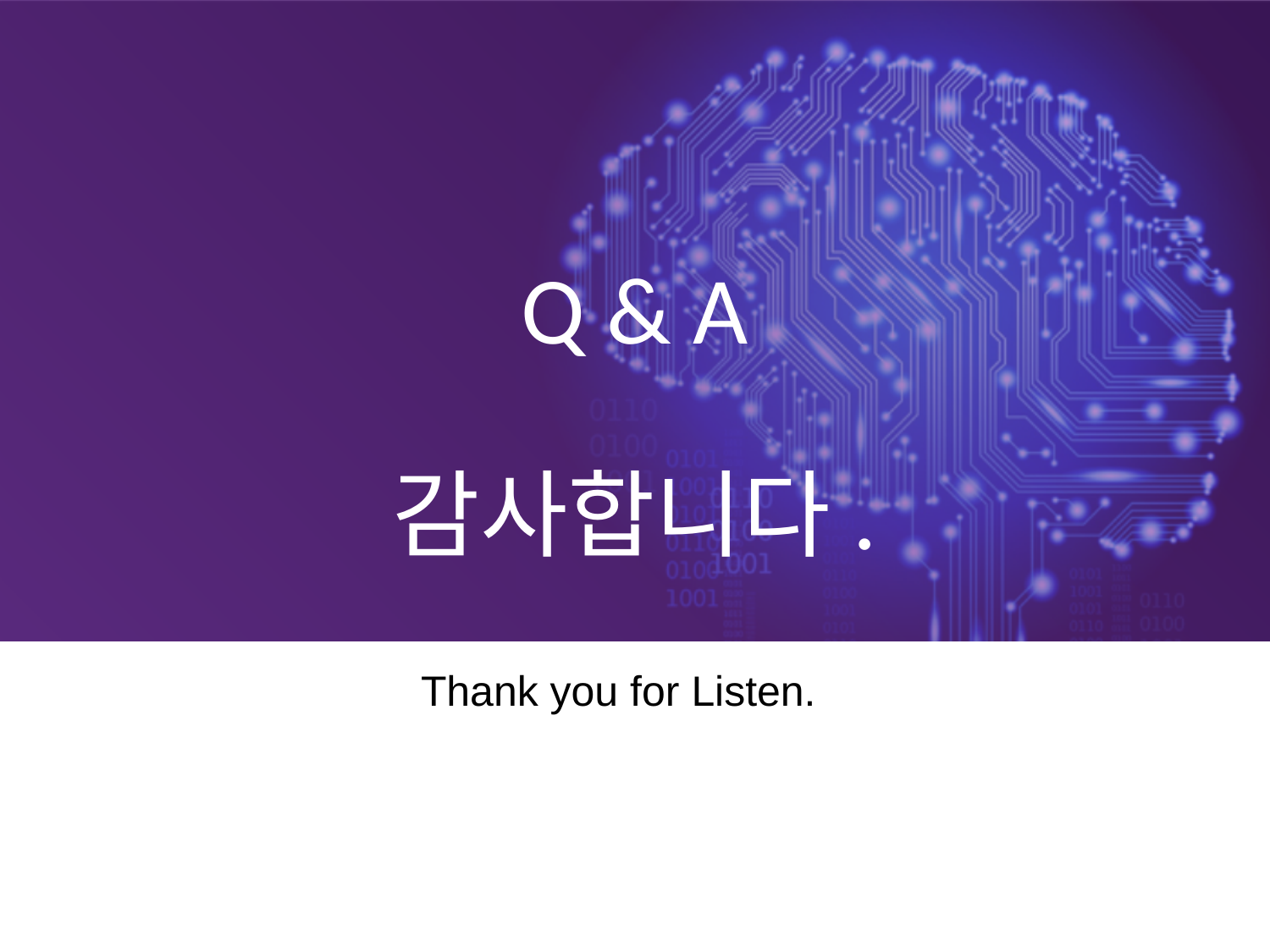

# Q & A 감사합니다.
Thank you for Listen.